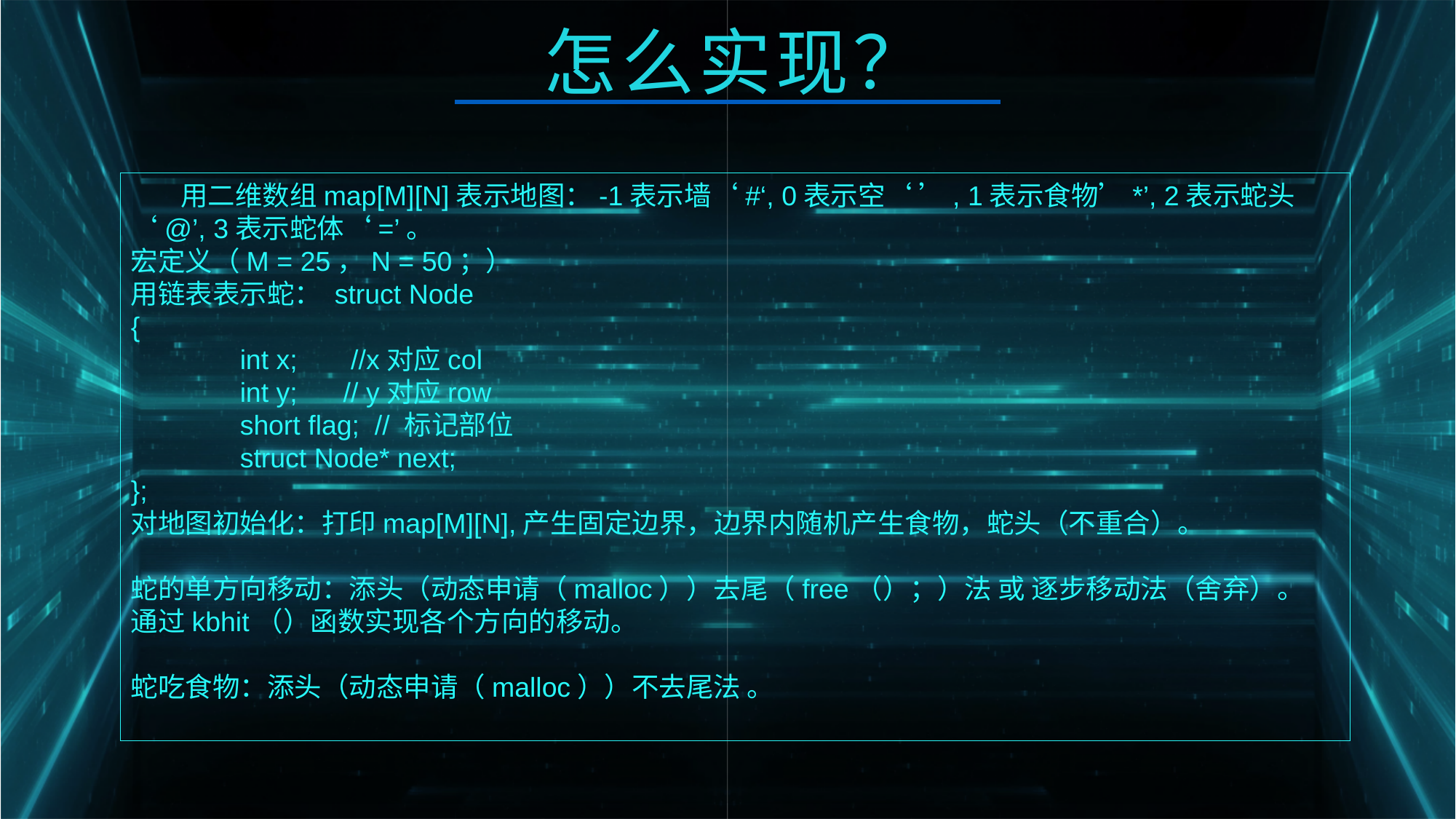

怎么实现？
       用二维数组map[M][N]表示地图：-1表示墙‘#‘, 0表示空‘ ’, 1表示食物’*’, 2表示蛇头‘@’, 3表示蛇体‘=’。
宏定义（M = 25，N = 50；）
用链表表示蛇： struct Node
{
	int x;       //x对应col
	int y;      // y对应row
	short flag;  // 标记部位
	struct Node* next;
};
对地图初始化：打印map[M][N],产生固定边界，边界内随机产生食物，蛇头（不重合）。

蛇的单方向移动：添头（动态申请（malloc））去尾（free（）；）法 或 逐步移动法（舍弃）。
通过kbhit（）函数实现各个方向的移动。

蛇吃食物：添头（动态申请（malloc））不去尾法 。